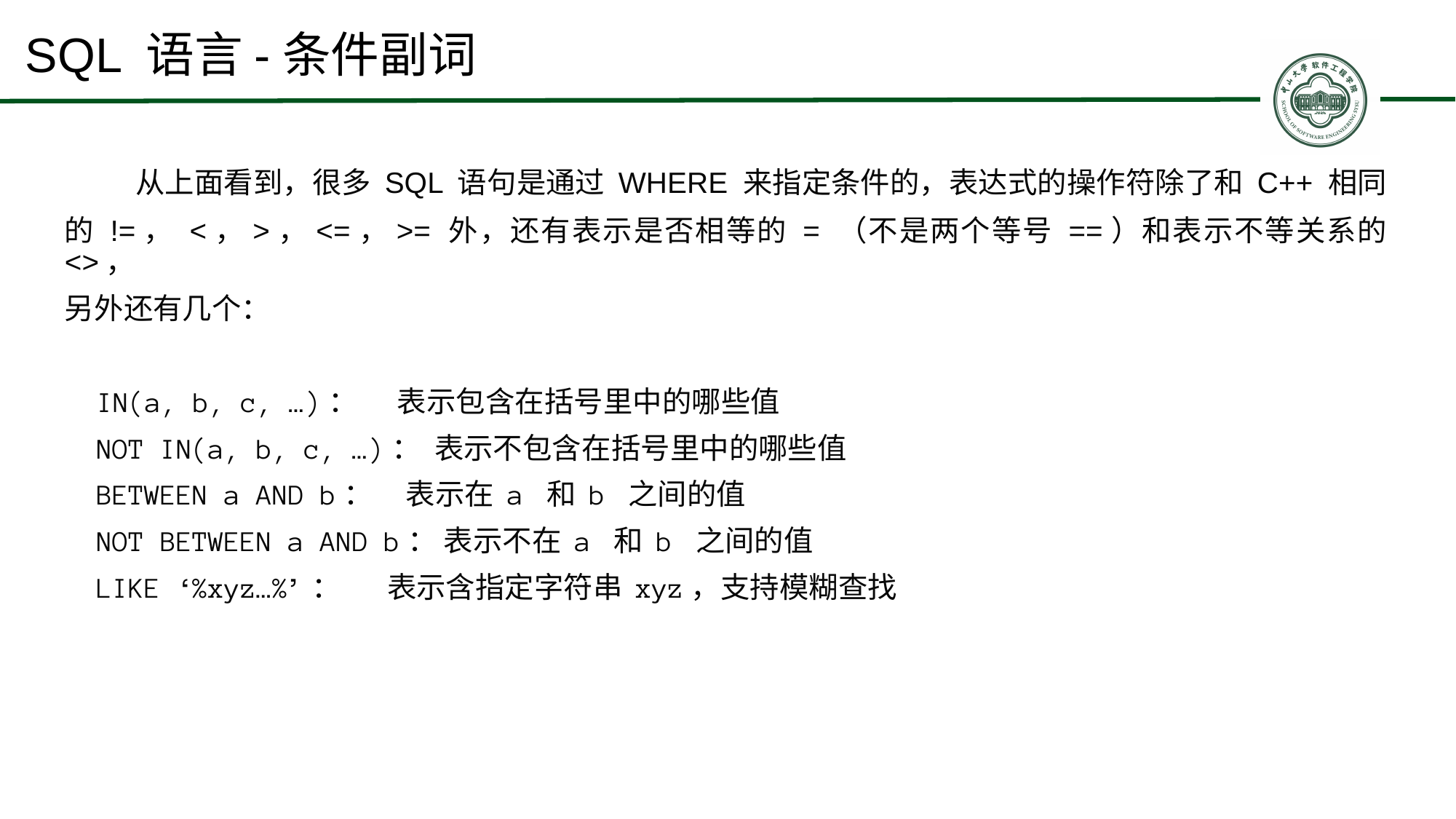

# SQL 语言-条件副词
        从上面看到，很多 SQL 语句是通过 WHERE 来指定条件的，表达式的操作符除了和 C++ 相同
的 !=， <，>，<=，>= 外，还有表示是否相等的 = （不是两个等号 ==）和表示不等关系的 <>，
另外还有几个：

    IN(a, b, c, …)：      表示包含在括号里中的哪些值
  NOT IN(a, b, c, …)：  表示不包含在括号里中的哪些值
  BETWEEN a AND b：     表示在 a 和 b 之间的值
  NOT BETWEEN a AND b： 表示不在 a 和 b 之间的值
  LIKE ‘%xyz…%’：       表示含指定字符串 xyz，支持模糊查找